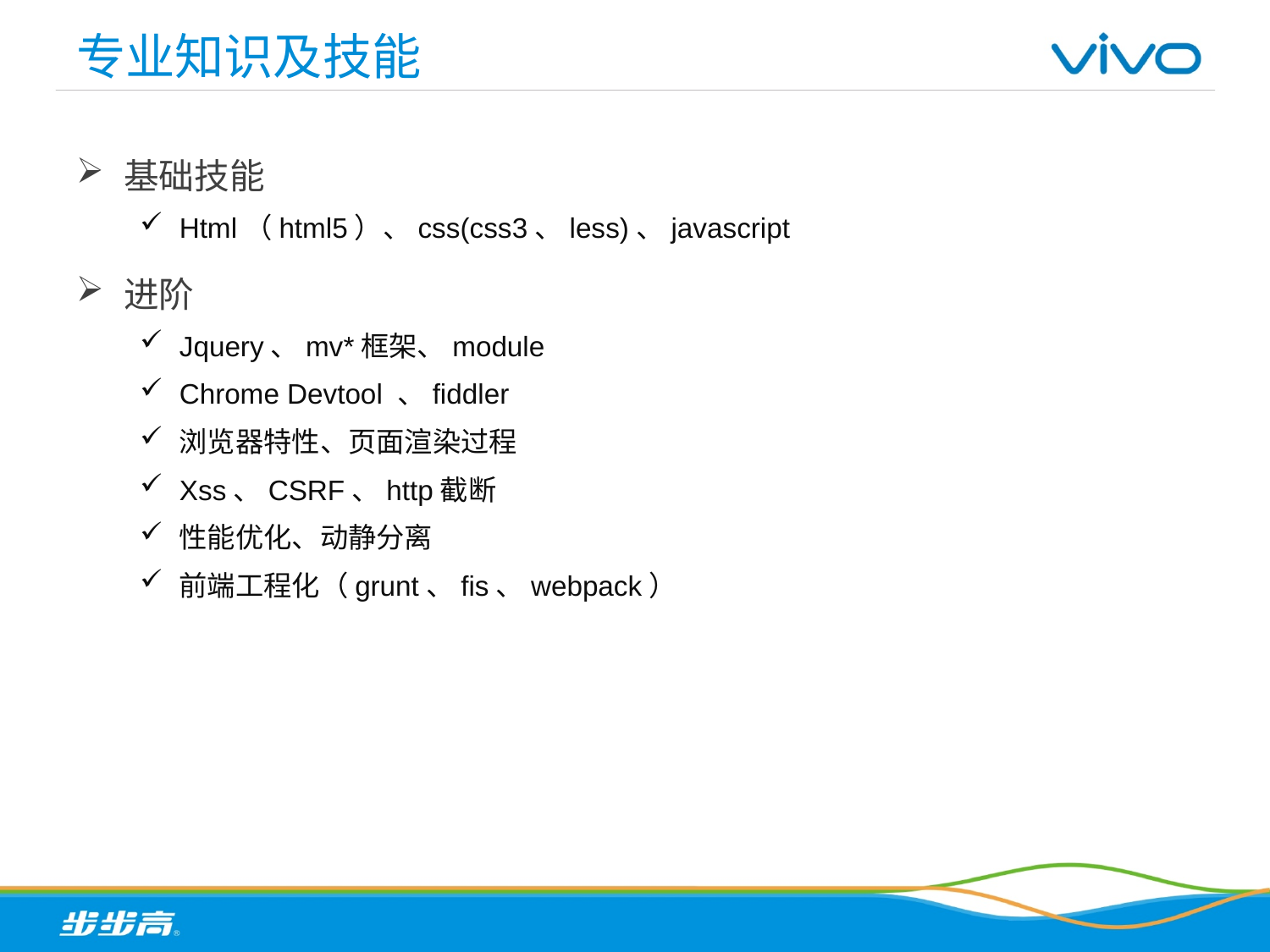

# 专业知识及技能
基础技能
Html（html5）、css(css3、less)、javascript
进阶
Jquery、mv*框架、module
Chrome Devtool 、fiddler
浏览器特性、页面渲染过程
Xss、CSRF、http截断
性能优化、动静分离
前端工程化（grunt、fis、webpack）